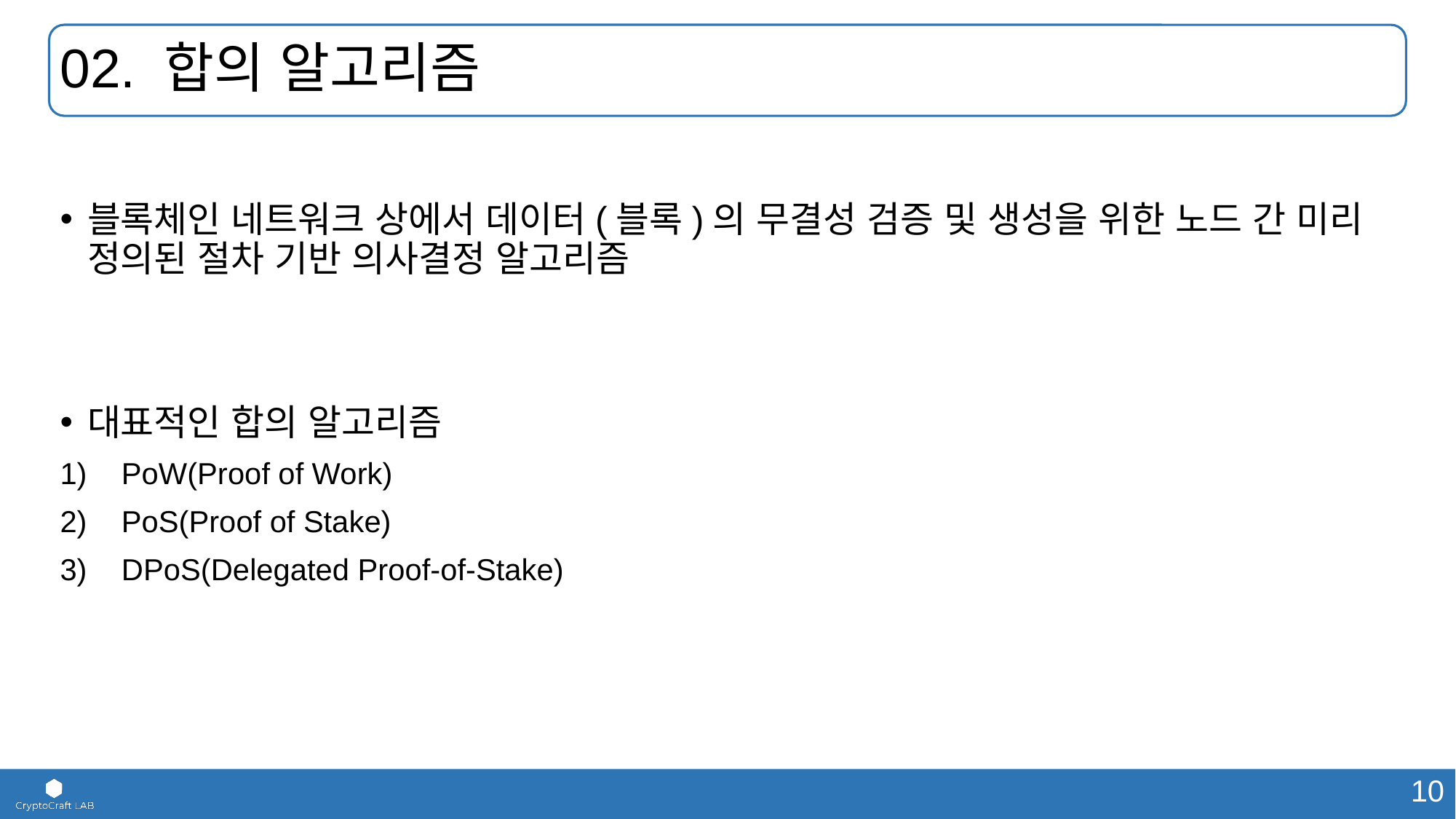

# 02. 합의 알고리즘
블록체인 네트워크 상에서 데이터(블록)의 무결성 검증 및 생성을 위한 노드 간 미리 정의된 절차 기반 의사결정 알고리즘

대표적인 합의 알고리즘
PoW(Proof of Work)
PoS(Proof of Stake)
DPoS(Delegated Proof-of-Stake)